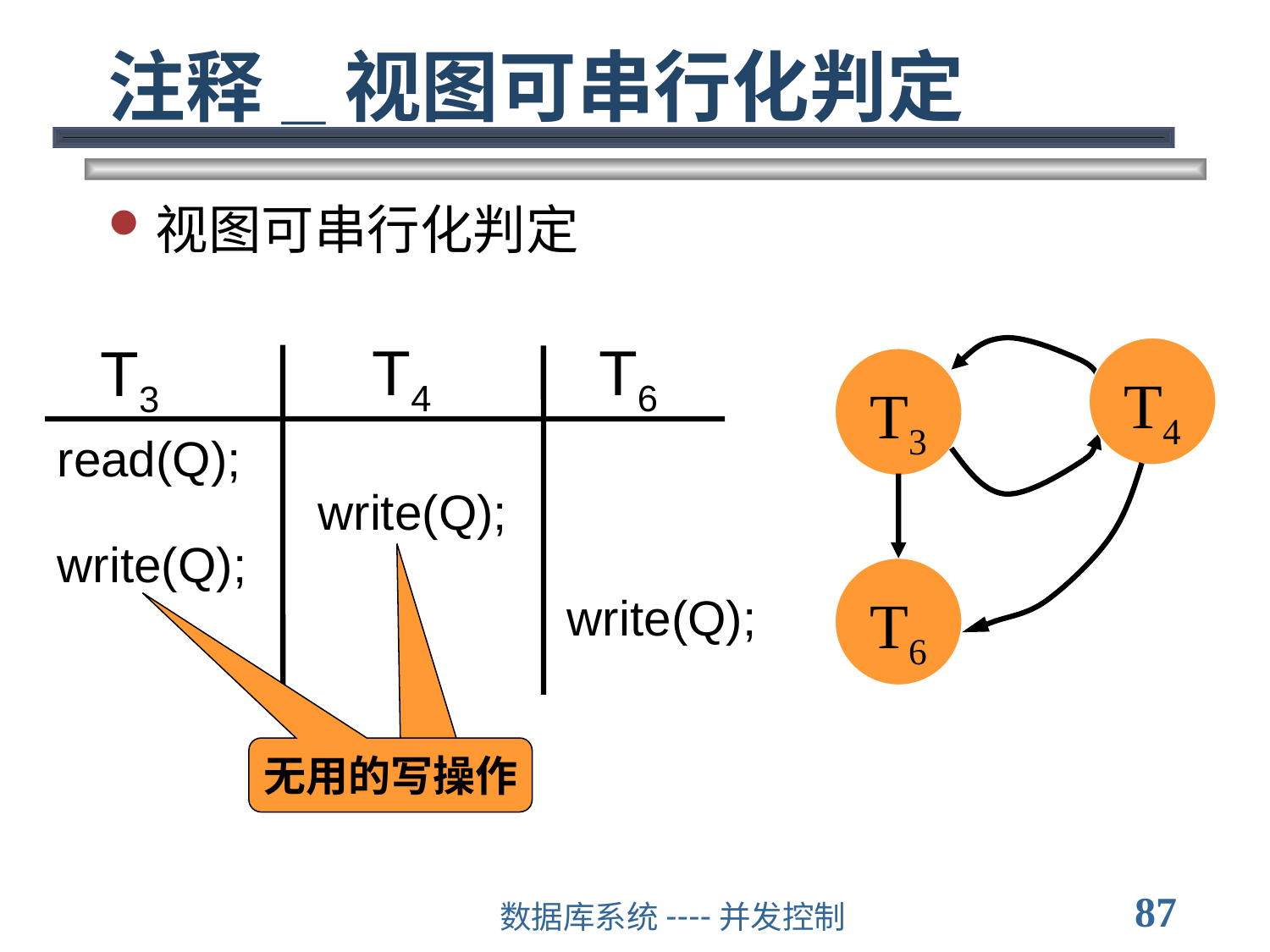

# 注释_视图可串行化判定
视图可串行化判定

T4
T6
T3

read(Q);
write(Q);
write(Q);
write(Q);
无用的写操作

T4
T3

T6
87
数据库系统----并发控制